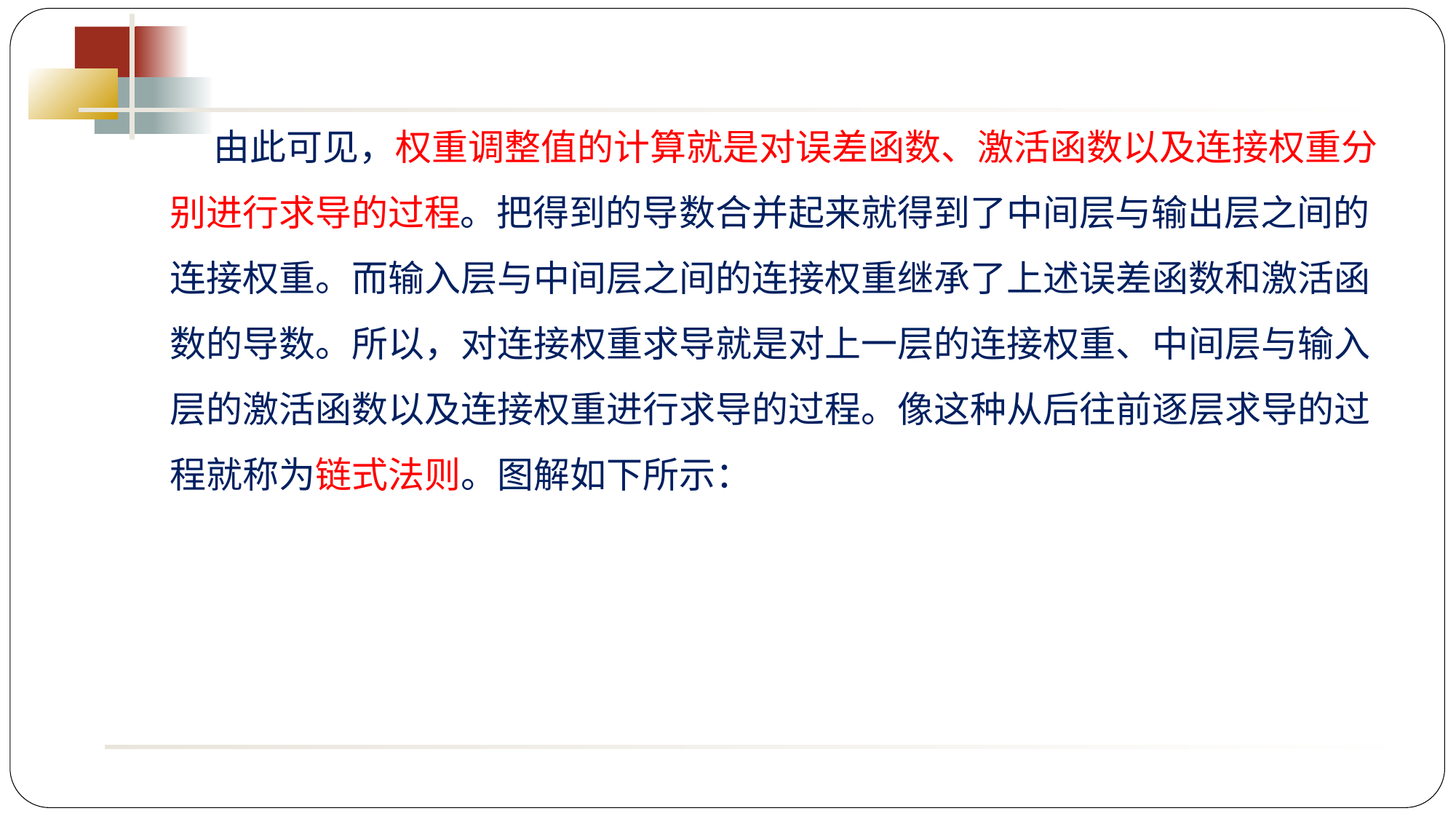

由此可见，权重调整值的计算就是对误差函数、激活函数以及连接权重分别进行求导的过程。把得到的导数合并起来就得到了中间层与输出层之间的连接权重。而输入层与中间层之间的连接权重继承了上述误差函数和激活函数的导数。所以，对连接权重求导就是对上一层的连接权重、中间层与输入层的激活函数以及连接权重进行求导的过程。像这种从后往前逐层求导的过程就称为链式法则。图解如下所示：